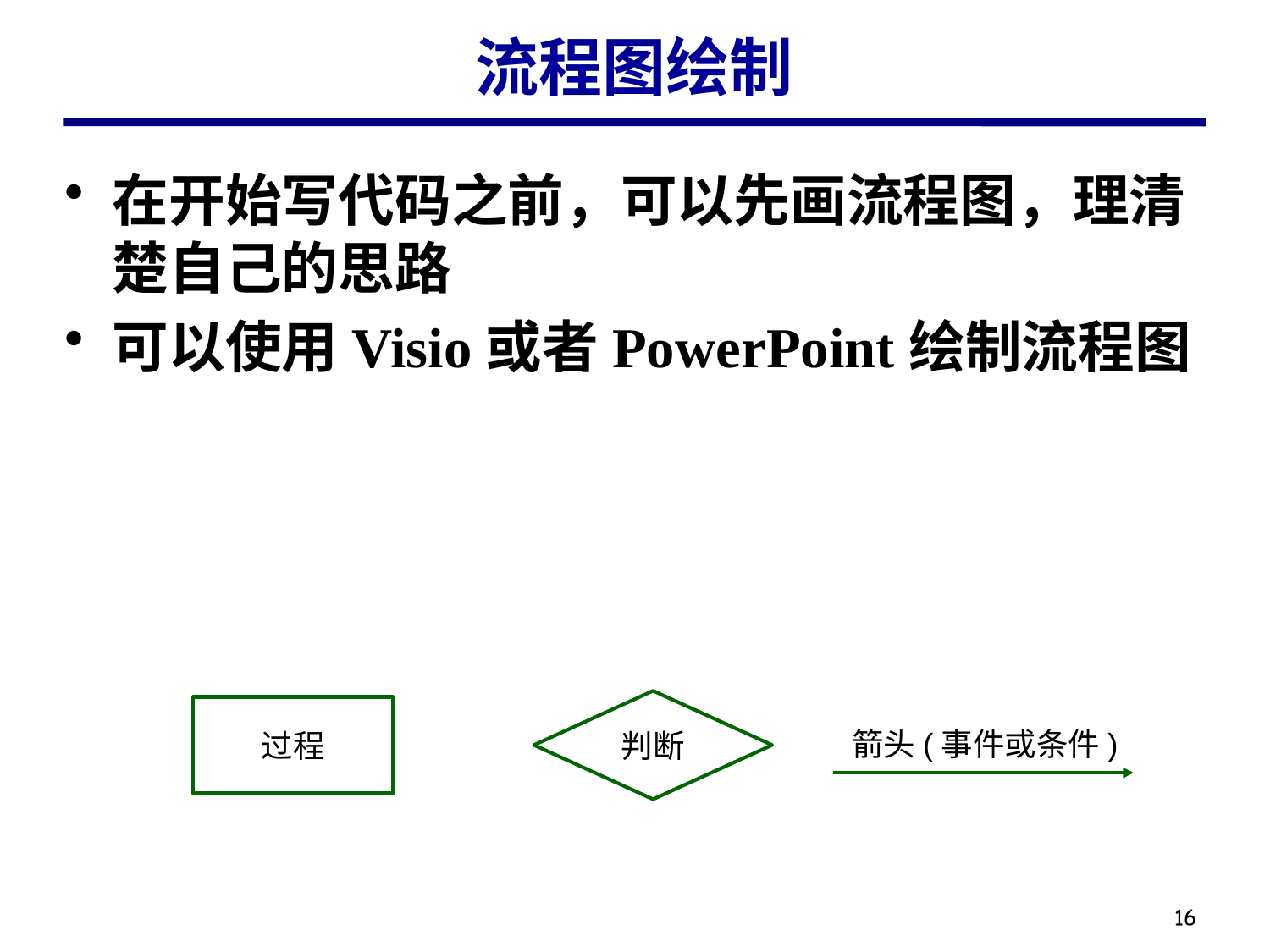

# 流程图绘制
在开始写代码之前，可以先画流程图，理清楚自己的思路
可以使用Visio或者PowerPoint绘制流程图
判断
过程
箭头(事件或条件)